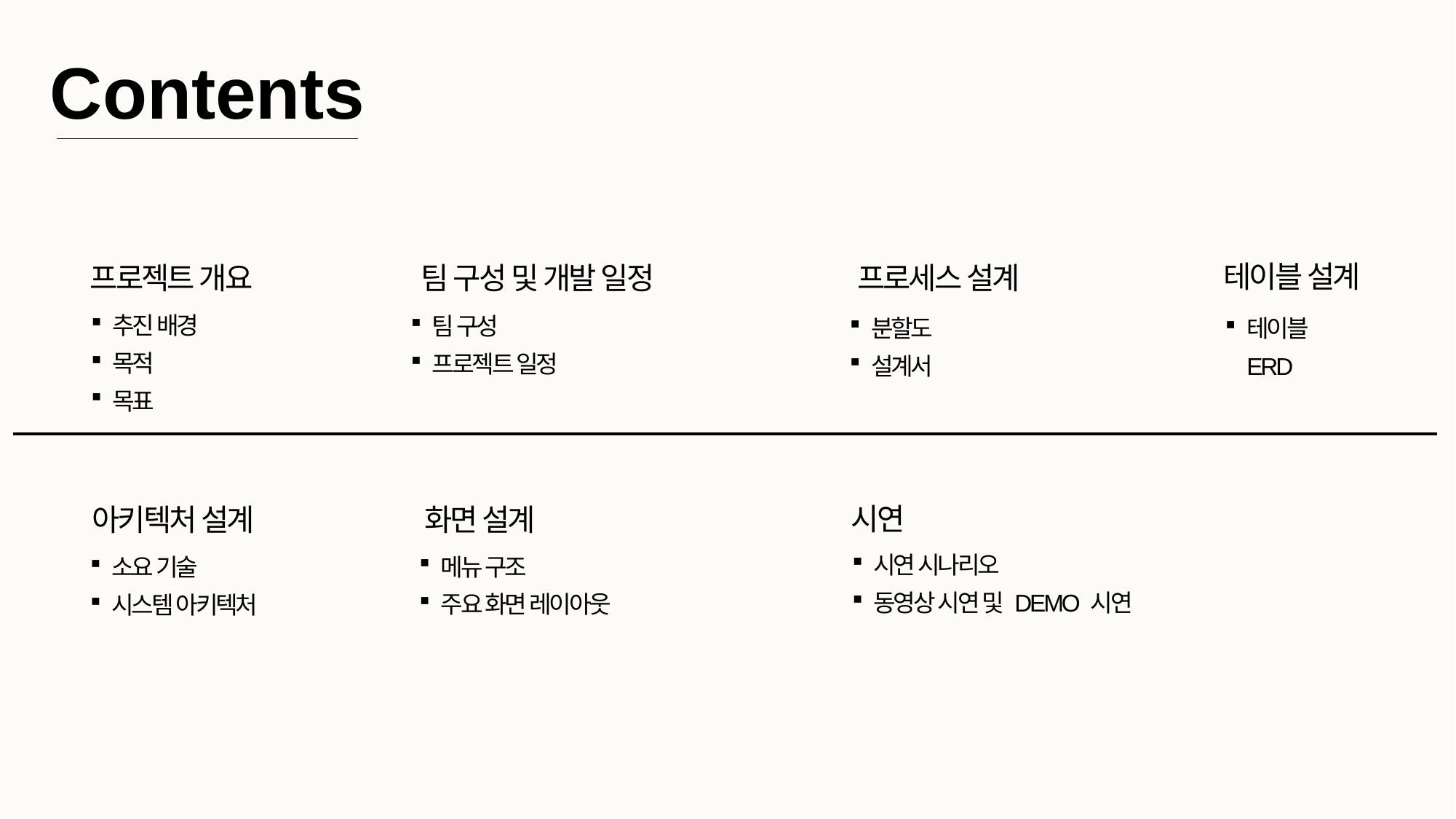

Contents
테이블 설계
프로젝트 개요
팀 구성 및 개발 일정
프로세스 설계
추진 배경
목적
목표
팀 구성
프로젝트 일정
테이블 ERD
분할도
설계서
시연
아키텍처 설계
화면 설계
메뉴 구조
주요 화면 레이아웃
소요 기술
시스템 아키텍처
시연 시나리오
동영상 시연 및 DEMO 시연